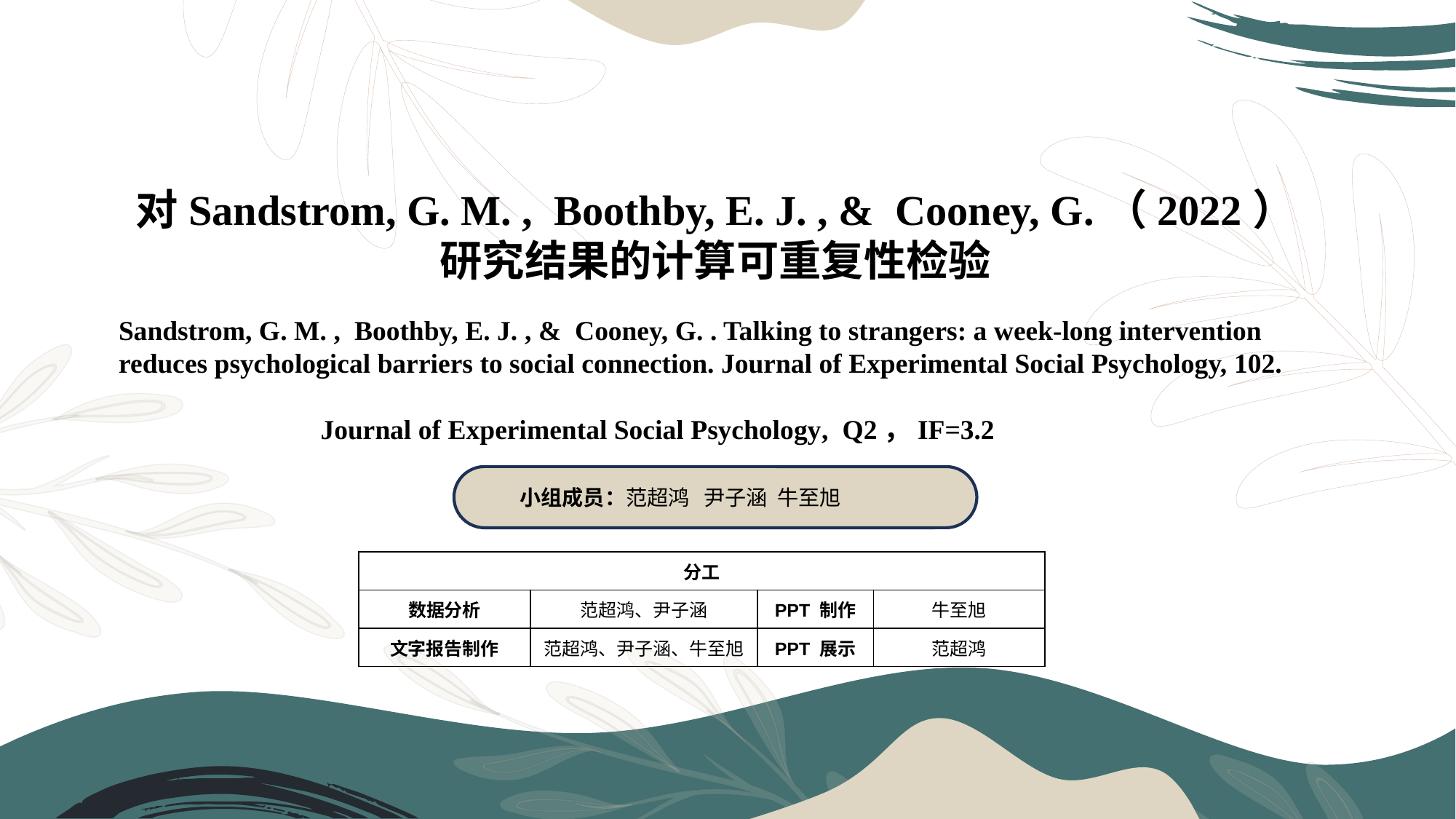

对Sandstrom, G. M. ,  Boothby, E. J. , &  Cooney, G.（2022）研究结果的计算可重复性检验

Sandstrom, G. M. ,  Boothby, E. J. , &  Cooney, G. . Talking to strangers: a week-long intervention reduces psychological barriers to social connection. Journal of Experimental Social Psychology, 102.
Journal of Experimental Social Psychology,  Q2，IF=3.2

小组成员：范超鸿   尹子涵  牛至旭
| 分工 |  |  |  |
| --- | --- | --- | --- |
| 数据分析 | 范超鸿、尹子涵 | PPT 制作 | 牛至旭 |
| 文字报告制作 | 范超鸿、尹子涵、牛至旭 | PPT 展示 | 范超鸿 |